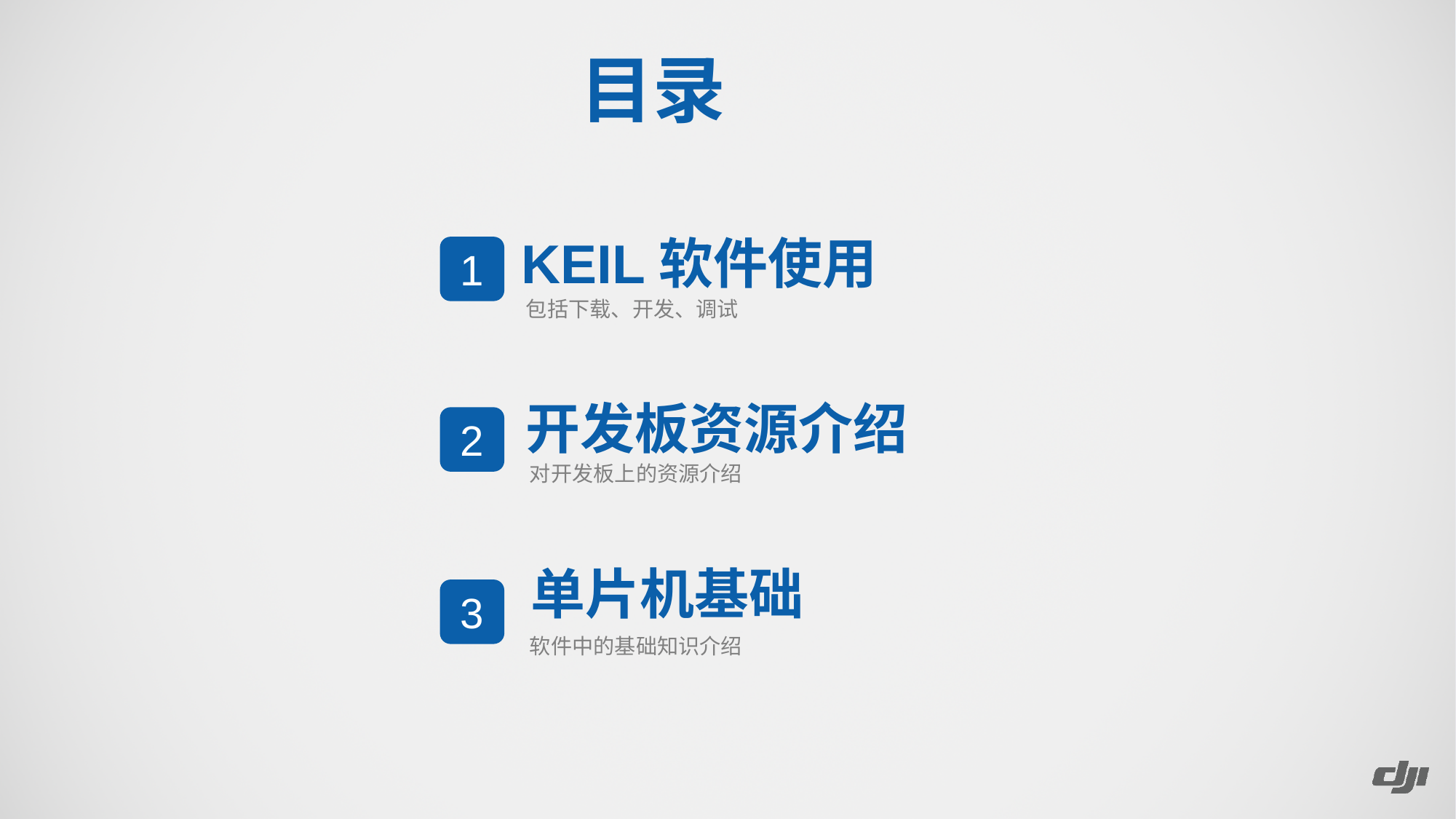

目录
KEIL软件使用
1
包括下载、开发、调试
开发板资源介绍
2
对开发板上的资源介绍
单片机基础
3
软件中的基础知识介绍